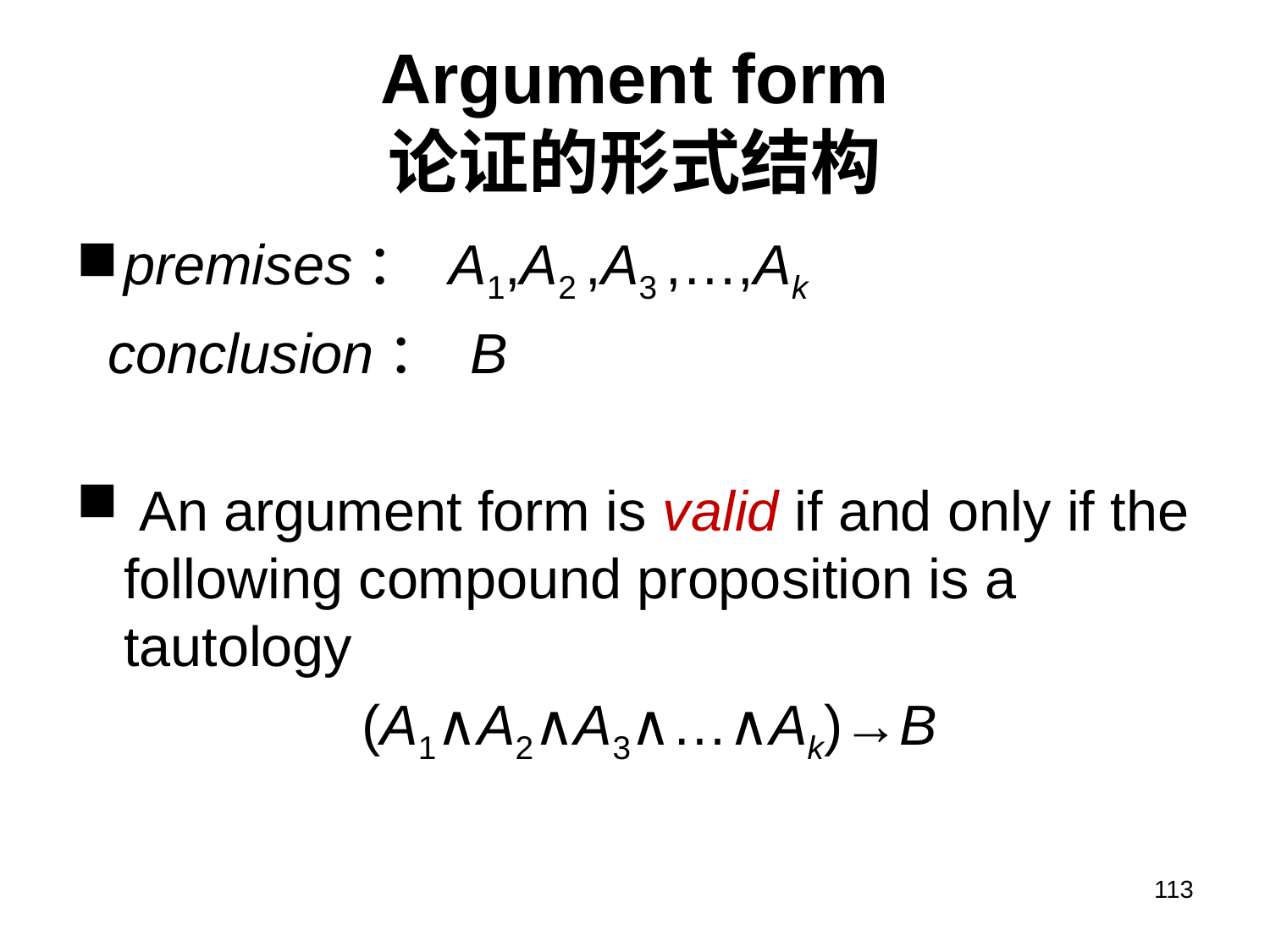

# Argument form 论证的形式结构
premises： A1,A2 ,A3 ,…,Ak
  conclusion： B

 An argument form is valid if and only if the following compound proposition is a tautology
(A1∧A2∧A3∧…∧Ak)→B

113